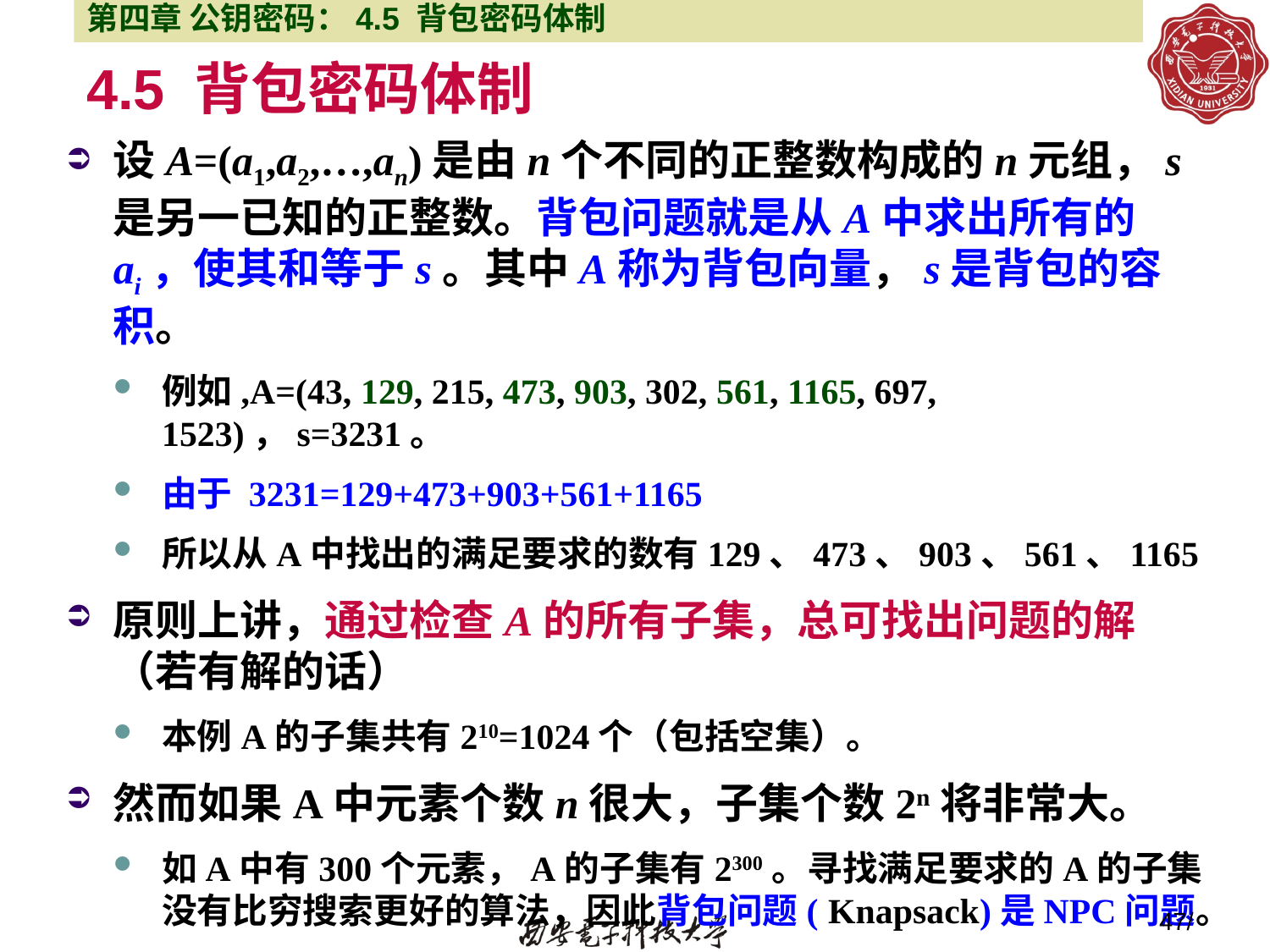

第四章 公钥密码：4.5 背包密码体制
# 4.5 背包密码体制
设A=(a1,a2,…,an)是由n个不同的正整数构成的n元组，s是另一已知的正整数。背包问题就是从A中求出所有的ai，使其和等于s。其中A称为背包向量，s是背包的容积。
例如,A=(43, 129, 215, 473, 903, 302, 561, 1165, 697, 1523)，s=3231。
由于 3231=129+473+903+561+1165
所以从A中找出的满足要求的数有129、473、903、561、1165
原则上讲，通过检查A的所有子集，总可找出问题的解（若有解的话）
本例A的子集共有210=1024个（包括空集）。
然而如果A中元素个数n很大，子集个数2n将非常大。
如A中有300个元素，A的子集有2300。寻找满足要求的A的子集没有比穷搜索更好的算法，因此背包问题( Knapsack)是NPC问题。
47/